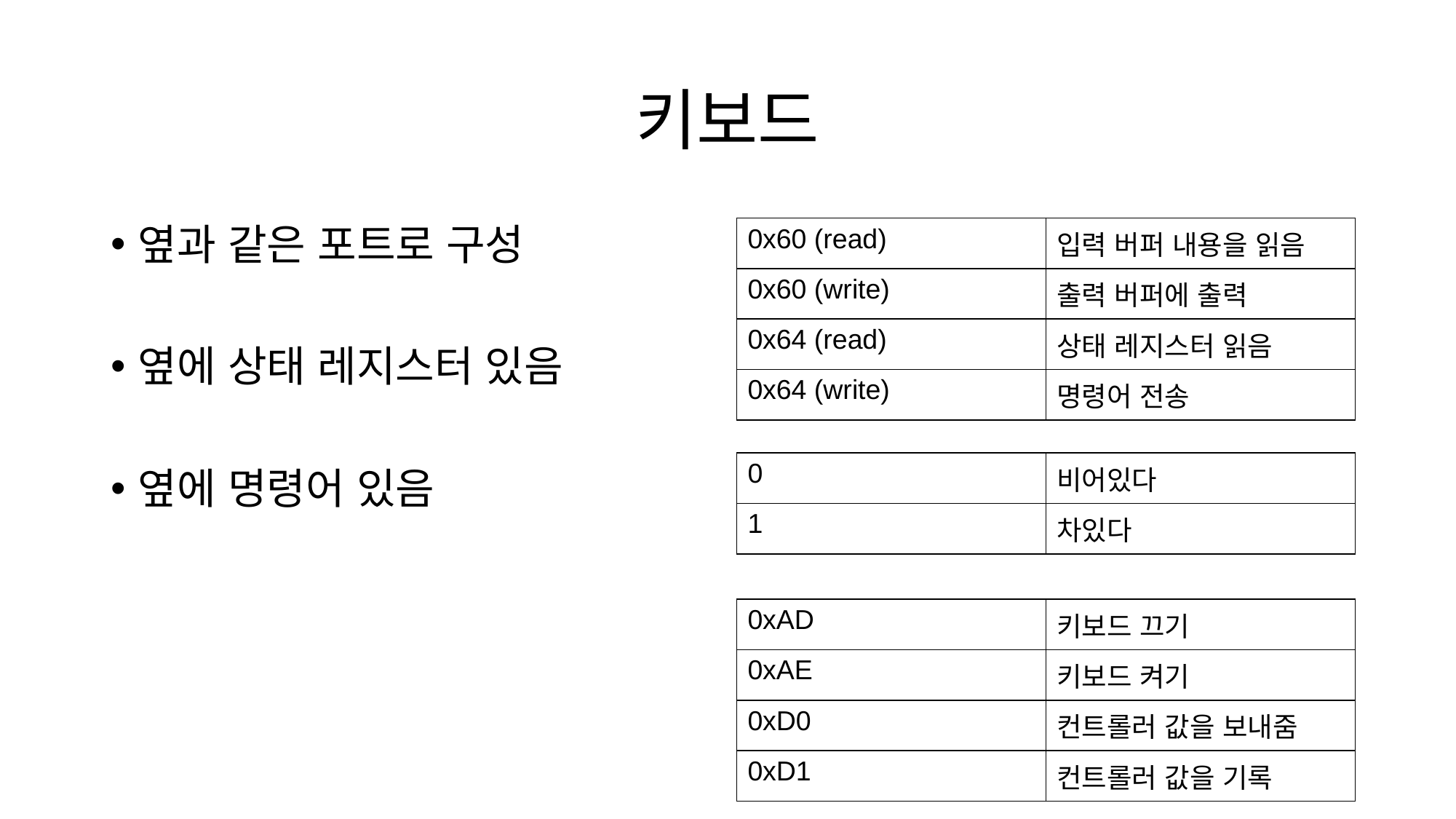

# 키보드
옆과 같은 포트로 구성

옆에 상태 레지스터 있음

옆에 명령어 있음
| 0x60 (read) | 입력 버퍼 내용을 읽음 |
| --- | --- |
| 0x60 (write) | 출력 버퍼에 출력 |
| 0x64 (read) | 상태 레지스터 읽음 |
| 0x64 (write) | 명령어 전송 |
| 0 | 비어있다 |
| --- | --- |
| 1 | 차있다 |
| 0xAD | 키보드 끄기 |
| --- | --- |
| 0xAE | 키보드 켜기 |
| 0xD0 | 컨트롤러 값을 보내줌 |
| 0xD1 | 컨트롤러 값을 기록 |